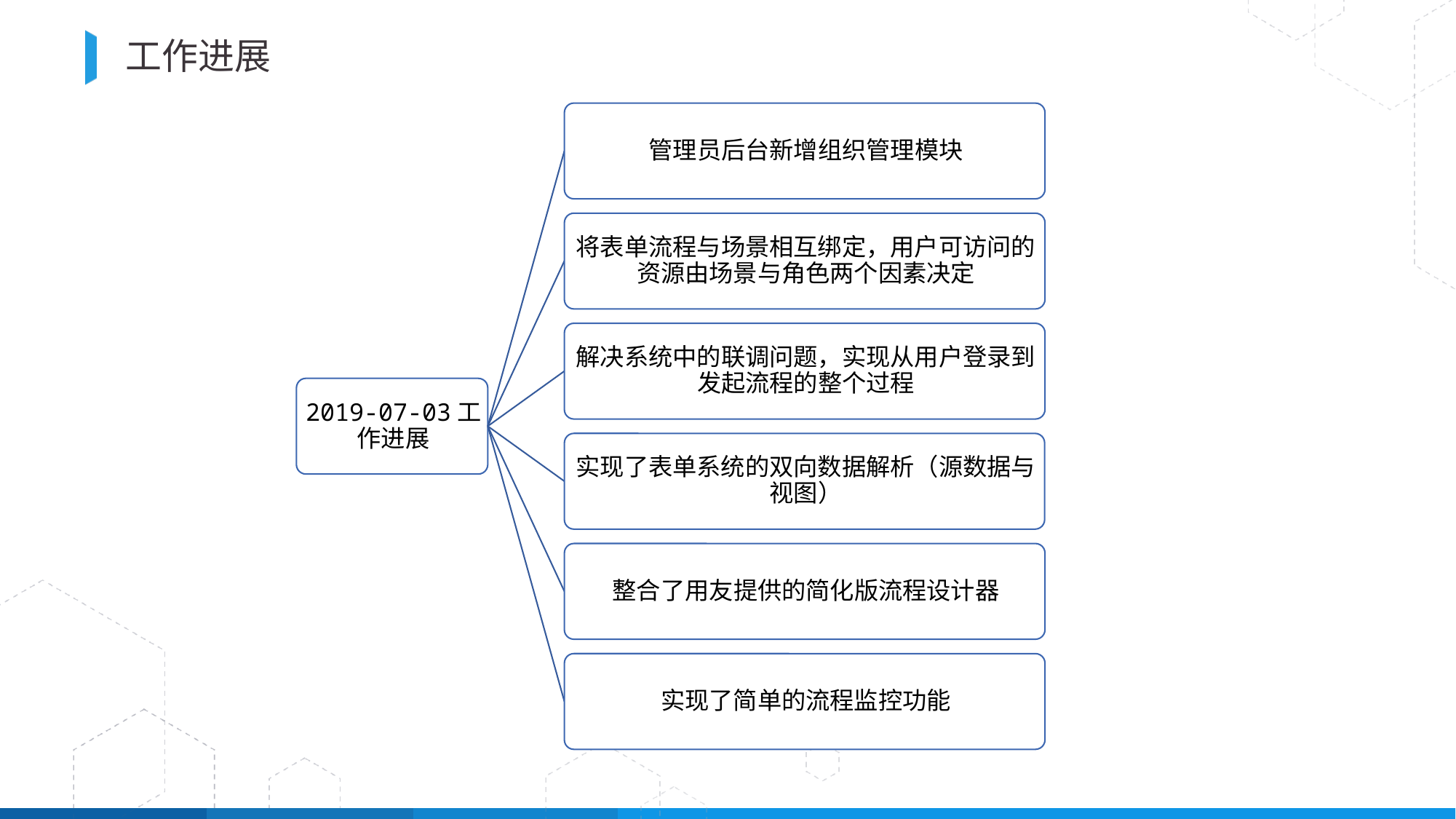

# 工作进展
2019-07-03工作进展

管理员后台新增组织管理模块

将表单流程与场景相互绑定，用户可访问的资源由场景与角色两个因素决定

解决系统中的联调问题，实现从用户登录到发起流程的整个过程

实现了表单系统的双向数据解析（源数据与视图）

整合了用友提供的简化版流程设计器

实现了简单的流程监控功能